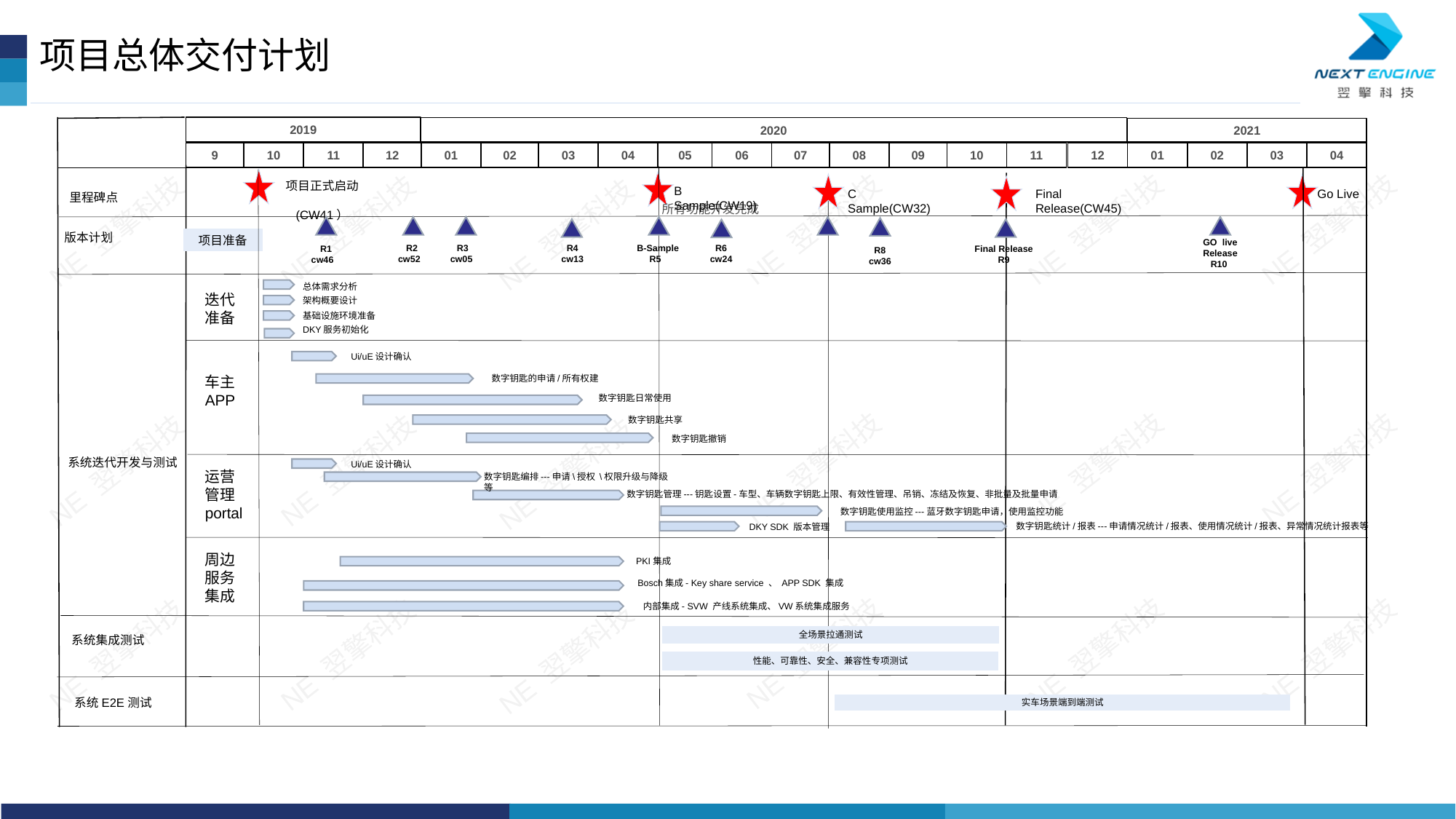

# 项目总体交付计划
2019
2020
2021

04
12
01
02
03
9
10
11
12
01
02
03
04
05
06
07
08
09
10
11

项目正式启动                     (CW41）

B Sample(CW19)
C Sample(CW32)
Final Release(CW45)
Go Live
里程碑点
所有功能开发完成

 版本计划
项目准备
GO  live Release
R10
R2
cw52
R3
cw05
R4
cw13
B-Sample
R5
R6
cw24
R1
cw46
Final Release
R9
R8
cw36
总体需求分析

迭代准备
架构概要设计

基础设施环境准备

DKY服务初始化

Ui/uE设计确认

车主APP
数字钥匙的申请/所有权建

数字钥匙日常使用

数字钥匙共享

数字钥匙撤销

系统迭代开发与测试
Ui/uE设计确认

运营管理 portal
数字钥匙编排---申请\授权 \权限升级与降级等

数字钥匙管理---钥匙设置-车型、车辆数字钥匙上限、有效性管理、吊销、冻结及恢复、非批量及批量申请

数字钥匙使用监控---蓝牙数字钥匙申请，使用监控功能

数字钥匙统计/报表---申请情况统计/报表、使用情况统计/报表、异常情况统计报表等
DKY SDK 版本管理

周边服务集成
PKI集成

Bosch集成- Key share service 、 APP SDK 集成

内部集成- SVW 产线系统集成、VW系统集成服务

系统集成测试
全场景拉通测试
性能、可靠性、安全、兼容性专项测试
系统E2E测试
实车场景端到端测试